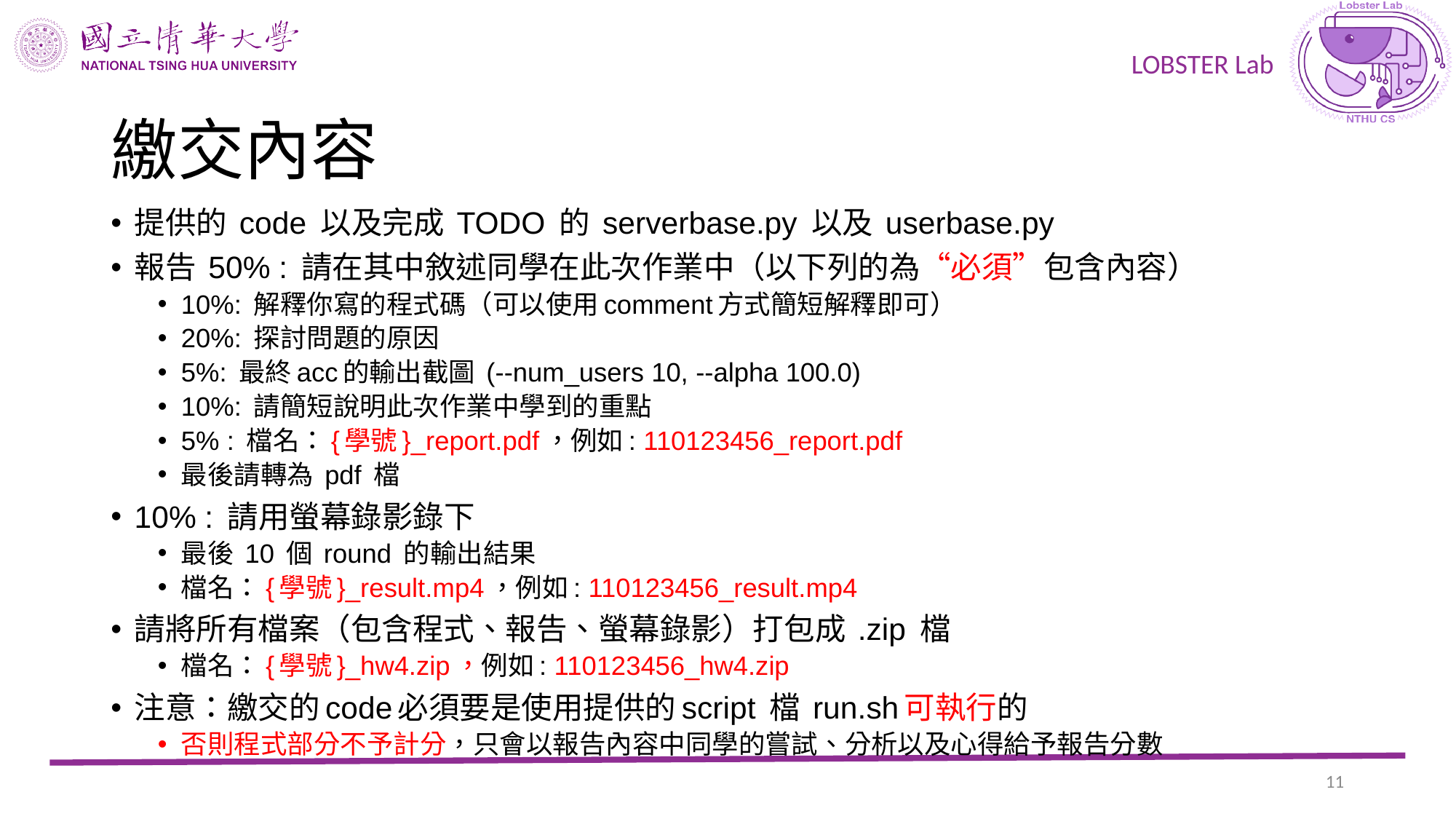

# 繳交內容
提供的 code 以及完成 TODO 的 serverbase.py 以及 userbase.py
報告 50% : 請在其中敘述同學在此次作業中（以下列的為“必須”包含內容）
10%: 解釋你寫的程式碼（可以使用comment方式簡短解釋即可）
20%: 探討問題的原因
5%: 最終acc的輸出截圖 (--num_users 10, --alpha 100.0)
10%: 請簡短說明此次作業中學到的重點
5% : 檔名：{學號}_report.pdf，例如: 110123456_report.pdf
最後請轉為 pdf 檔
10% : 請用螢幕錄影錄下
最後 10 個 round 的輸出結果
檔名：{學號}_result.mp4，例如: 110123456_result.mp4
請將所有檔案（包含程式、報告、螢幕錄影）打包成 .zip 檔
檔名：{學號}_hw4.zip，例如: 110123456_hw4.zip
注意：繳交的code必須要是使用提供的script 檔 run.sh可執行的
否則程式部分不予計分，只會以報告內容中同學的嘗試、分析以及心得給予報告分數
11